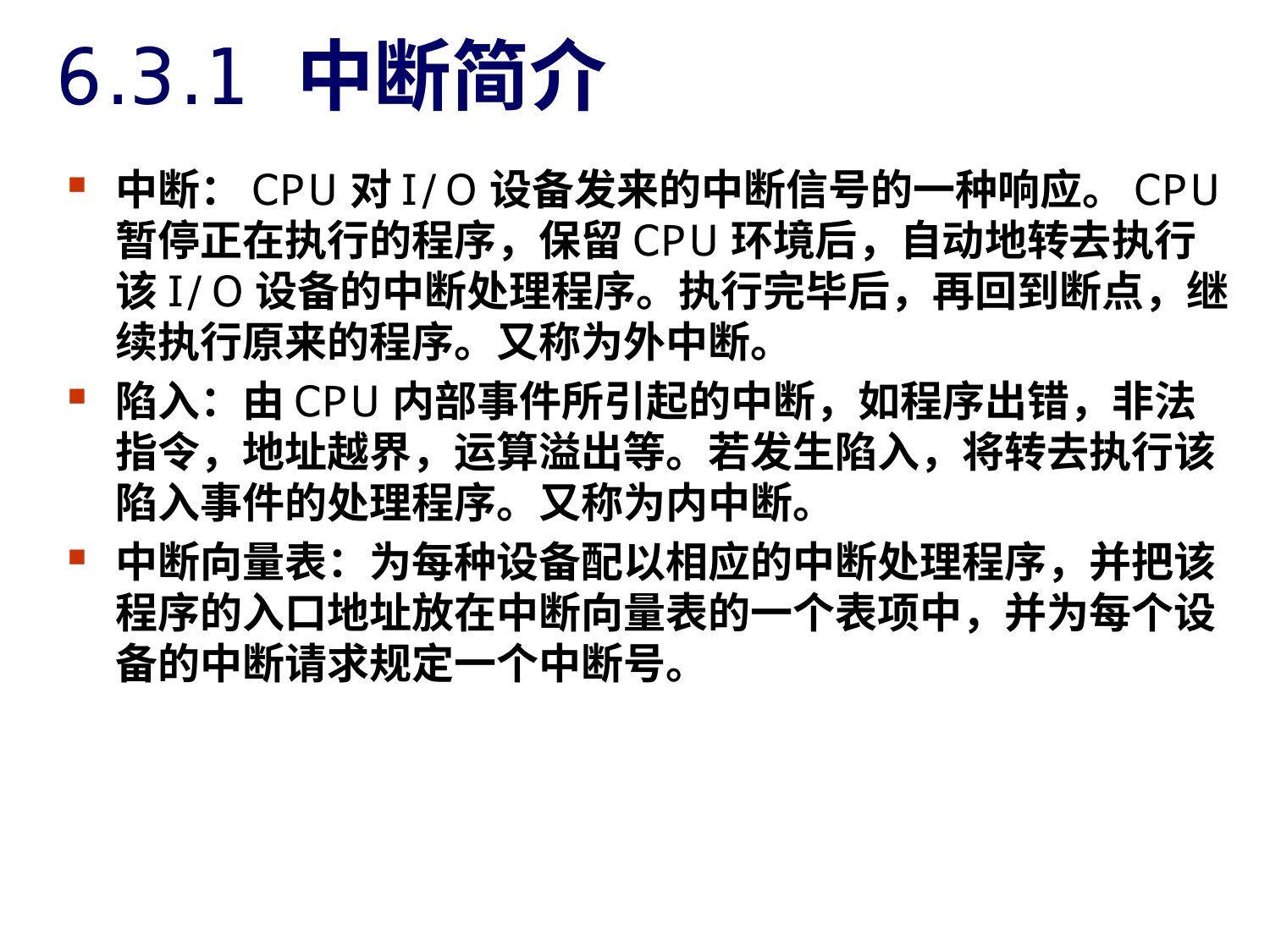

# 6.3.1 中断简介
中断：CPU对I/O设备发来的中断信号的一种响应。CPU暂停正在执行的程序，保留CPU环境后，自动地转去执行该I/O设备的中断处理程序。执行完毕后，再回到断点，继续执行原来的程序。又称为外中断。
陷入：由CPU内部事件所引起的中断，如程序出错，非法指令，地址越界，运算溢出等。若发生陷入，将转去执行该陷入事件的处理程序。又称为内中断。
中断向量表：为每种设备配以相应的中断处理程序，并把该程序的入口地址放在中断向量表的一个表项中，并为每个设备的中断请求规定一个中断号。
24